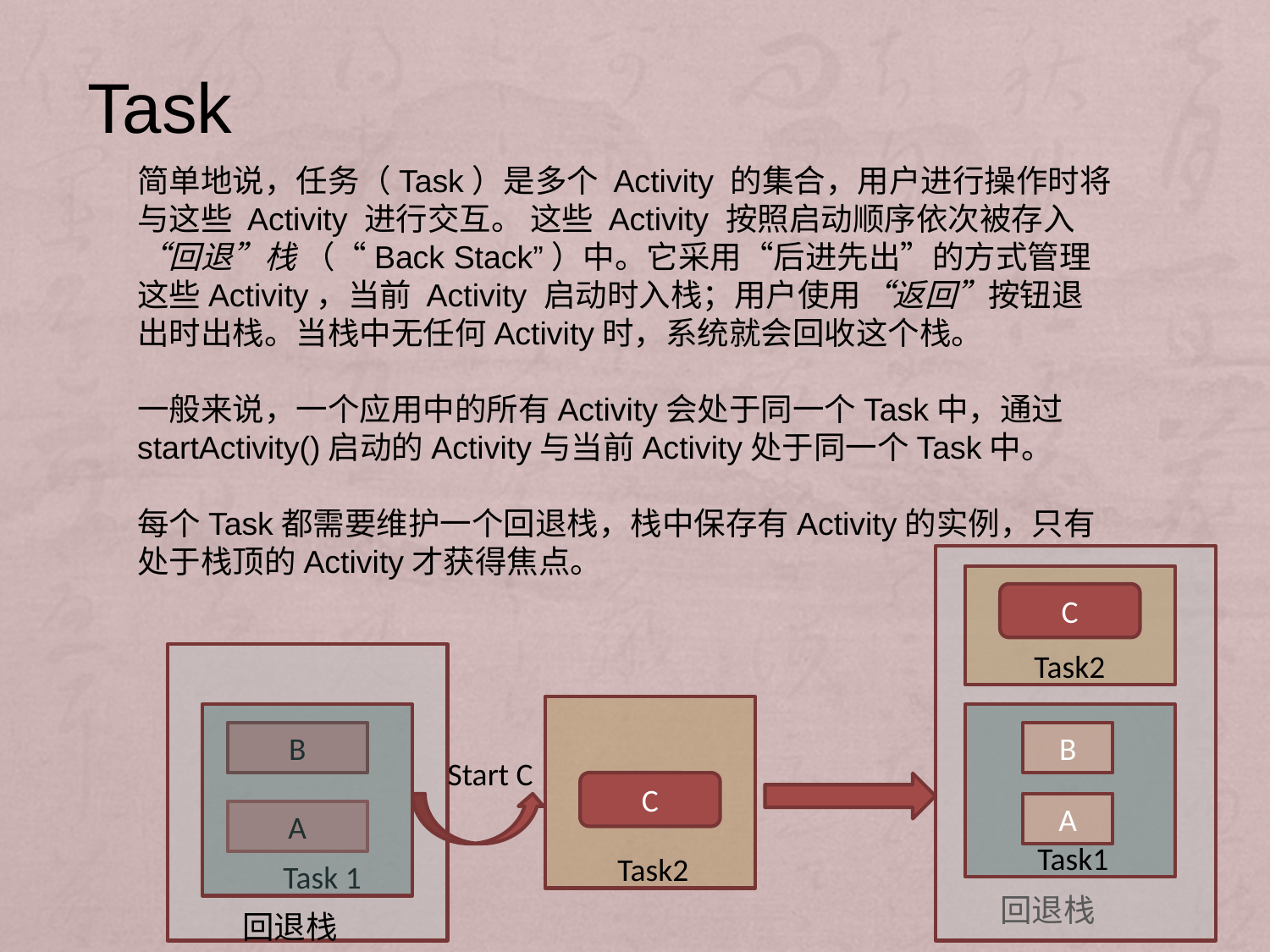

Task
简单地说，任务（Task）是多个 Activity 的集合，用户进行操作时将与这些 Activity 进行交互。 这些 Activity 按照启动顺序依次被存入 “回退”栈 （“Back Stack”）中。它采用“后进先出”的方式管理这些Activity，当前 Activity 启动时入栈；用户使用“返回”按钮退出时出栈。当栈中无任何Activity时，系统就会回收这个栈。

一般来说，一个应用中的所有Activity会处于同一个Task中，通过startActivity()启动的Activity与当前Activity处于同一个Task中。

每个Task都需要维护一个回退栈，栈中保存有Activity的实例，只有处于栈顶的Activity才获得焦点。

C
Task2

B
B
Start C
C

A
A
Task1
Task2
      Task 1
回退栈
回退栈